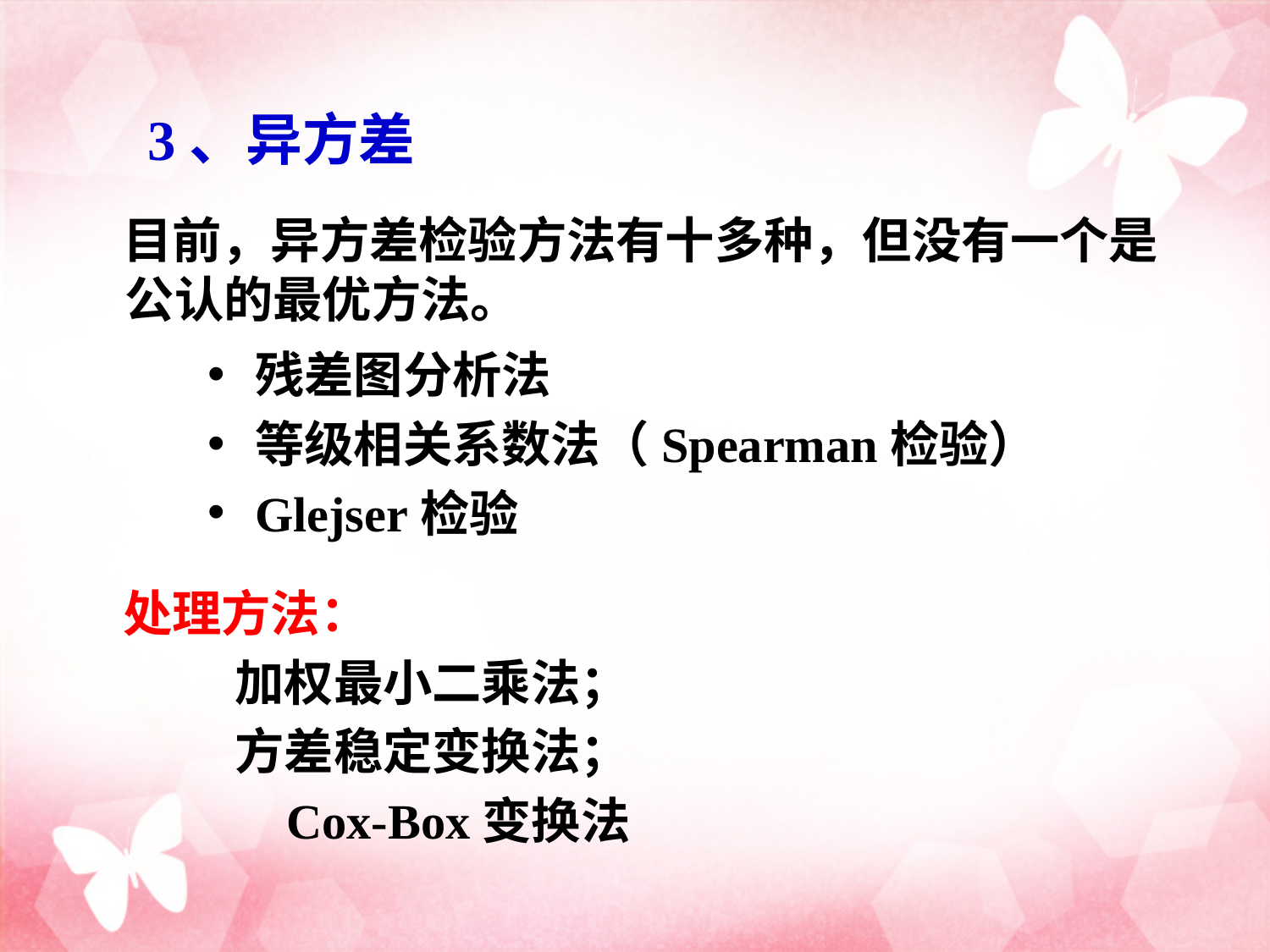

3、异方差
   目前，异方差检验方法有十多种，但没有一个是公认的最优方法。
残差图分析法
等级相关系数法（Spearman检验）
Glejser检验
   处理方法：
             加权最小二乘法；
             方差稳定变换法；
             Cox-Box变换法